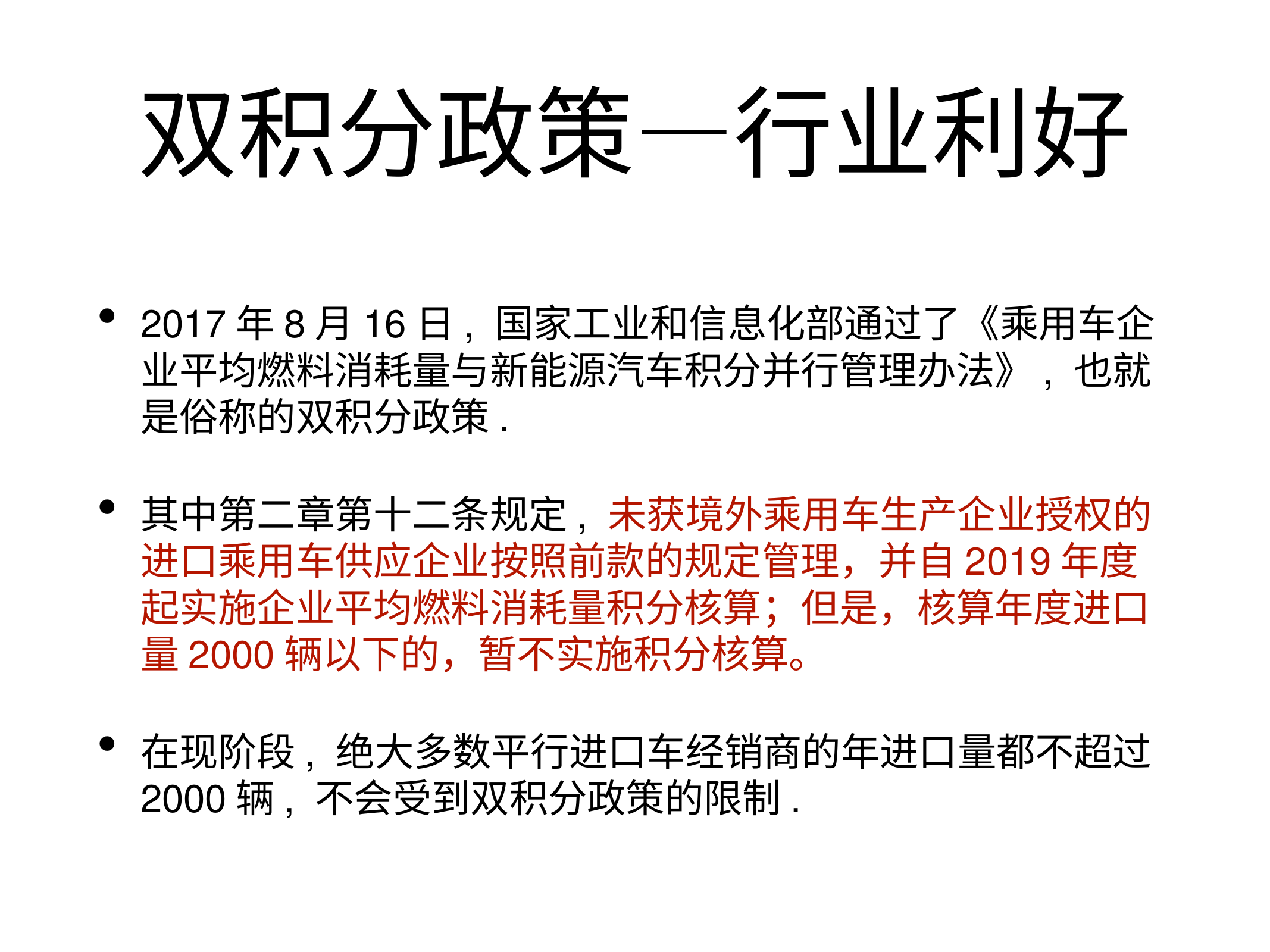

# 双积分政策—行业利好
2017年8月16日, 国家工业和信息化部通过了《乘用车企业平均燃料消耗量与新能源汽车积分并行管理办法》, 也就是俗称的双积分政策.
其中第二章第十二条规定, 未获境外乘用车生产企业授权的进口乘用车供应企业按照前款的规定管理，并自2019年度起实施企业平均燃料消耗量积分核算；但是，核算年度进口量2000辆以下的，暂不实施积分核算。
在现阶段, 绝大多数平行进口车经销商的年进口量都不超过2000辆, 不会受到双积分政策的限制.